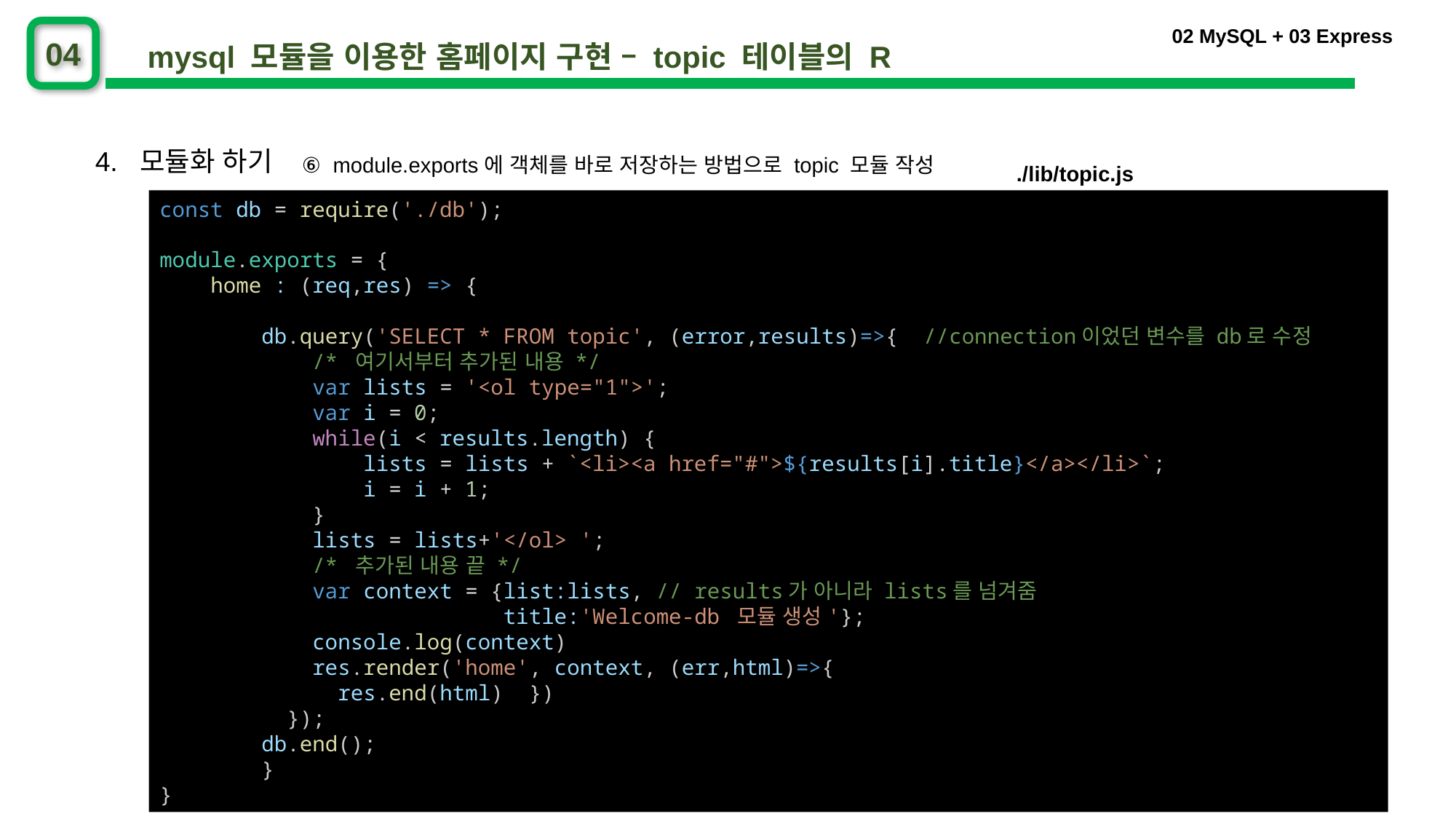

02 MySQL + 03 Express
04
mysql 모듈을 이용한 홈페이지 구현 – topic 테이블의 R

4.  모듈화 하기
⑥  module.exports에 객체를 바로 저장하는 방법으로 topic 모듈 작성
./lib/topic.js
const db = require('./db');
module.exports = {
    home : (req,res) => {
        db.query('SELECT * FROM topic', (error,results)=>{  //connection이었던 변수를 db로 수정
            /* 여기서부터 추가된 내용 */
            var lists = '<ol type="1">';
            var i = 0;
            while(i < results.length) {
                lists = lists + `<li><a href="#">${results[i].title}</a></li>`;
                i = i + 1;
            }
            lists = lists+'</ol> ';
            /* 추가된 내용 끝 */
            var context = {list:lists, // results가 아니라 lists를 넘겨줌
                           title:'Welcome-db 모듈 생성'};
            console.log(context)
            res.render('home', context, (err,html)=>{
              res.end(html)  })
          });
        db.end();
        }
}
③
⑥
33